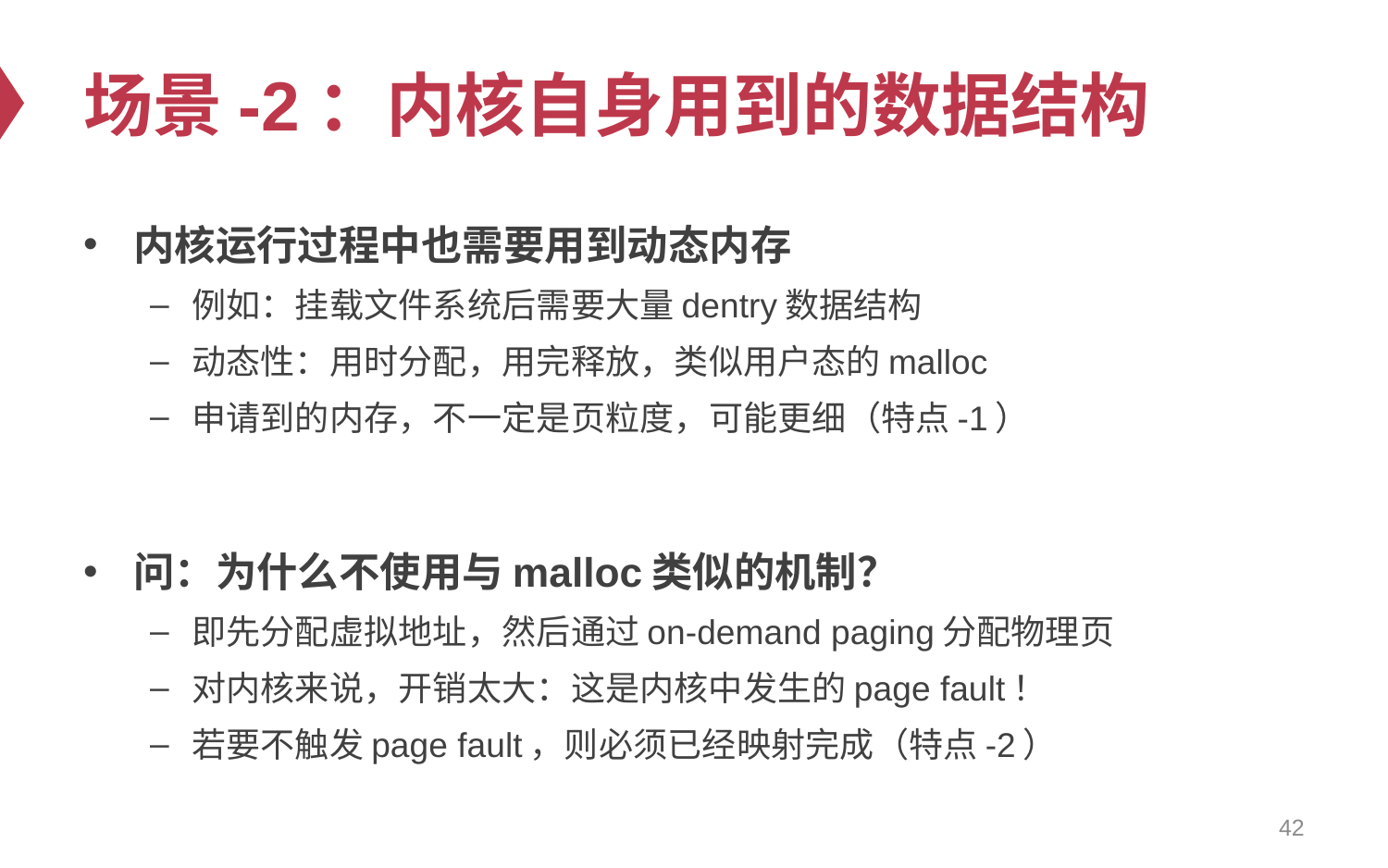

# 场景-2：内核自身用到的数据结构
内核运行过程中也需要用到动态内存
例如：挂载文件系统后需要大量dentry数据结构
动态性：用时分配，用完释放，类似用户态的malloc
申请到的内存，不一定是页粒度，可能更细（特点-1）

问：为什么不使用与malloc类似的机制？
即先分配虚拟地址，然后通过on-demand paging分配物理页
对内核来说，开销太大：这是内核中发生的page fault！
若要不触发page fault，则必须已经映射完成（特点-2）
42